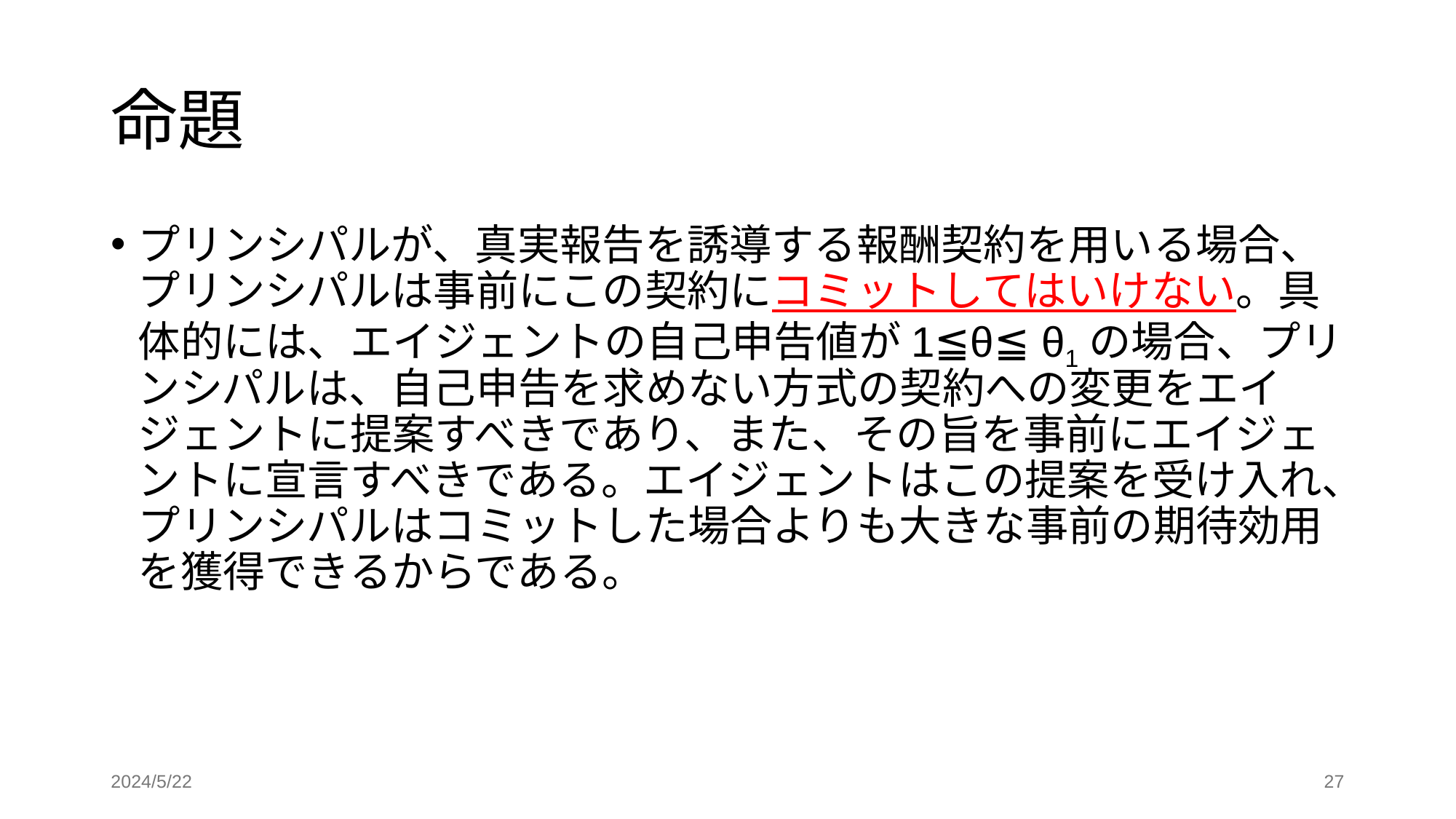

# 命題
プリンシパルが、真実報告を誘導する報酬契約を用いる場合、プリンシパルは事前にこの契約にコミットしてはいけない。具体的には、エイジェントの自己申告値が1≦θ≦ θ1の場合、プリンシパルは、自己申告を求めない方式の契約への変更をエイジェントに提案すべきであり、また、その旨を事前にエイジェントに宣言すべきである。エイジェントはこの提案を受け入れ、プリンシパルはコミットした場合よりも大きな事前の期待効用を獲得できるからである。
2024/5/22
27